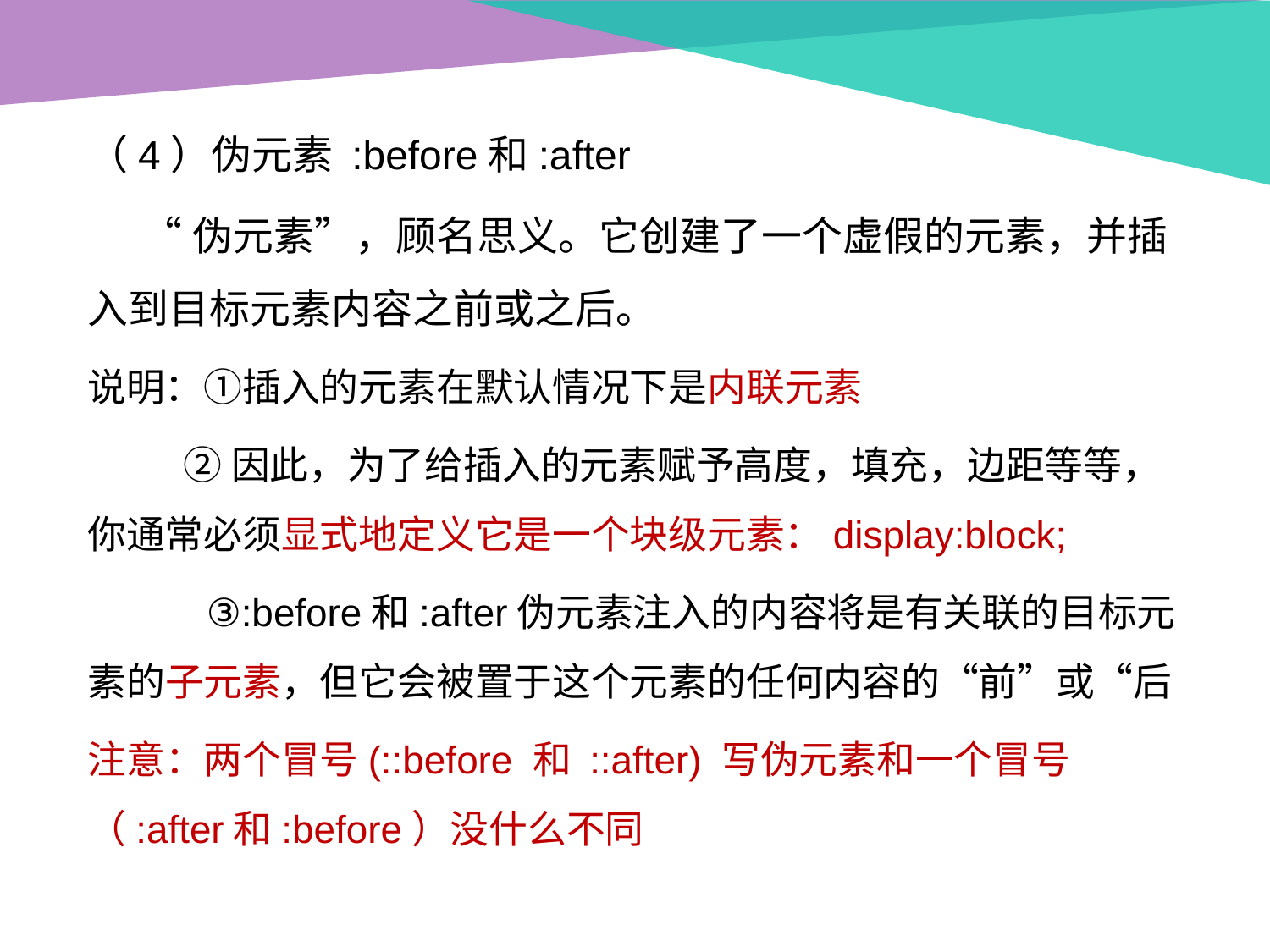

（4）伪元素 :before和:after
      “伪元素”，顾名思义。它创建了一个虚假的元素，并插入到目标元素内容之前或之后。
说明：①插入的元素在默认情况下是内联元素
           ②因此，为了给插入的元素赋予高度，填充，边距等等，你通常必须显式地定义它是一个块级元素：display:block;
           ③:before和:after伪元素注入的内容将是有关联的目标元素的子元素，但它会被置于这个元素的任何内容的“前”或“后
注意：两个冒号(::before 和 ::after) 写伪元素和一个冒号（:after和:before）没什么不同